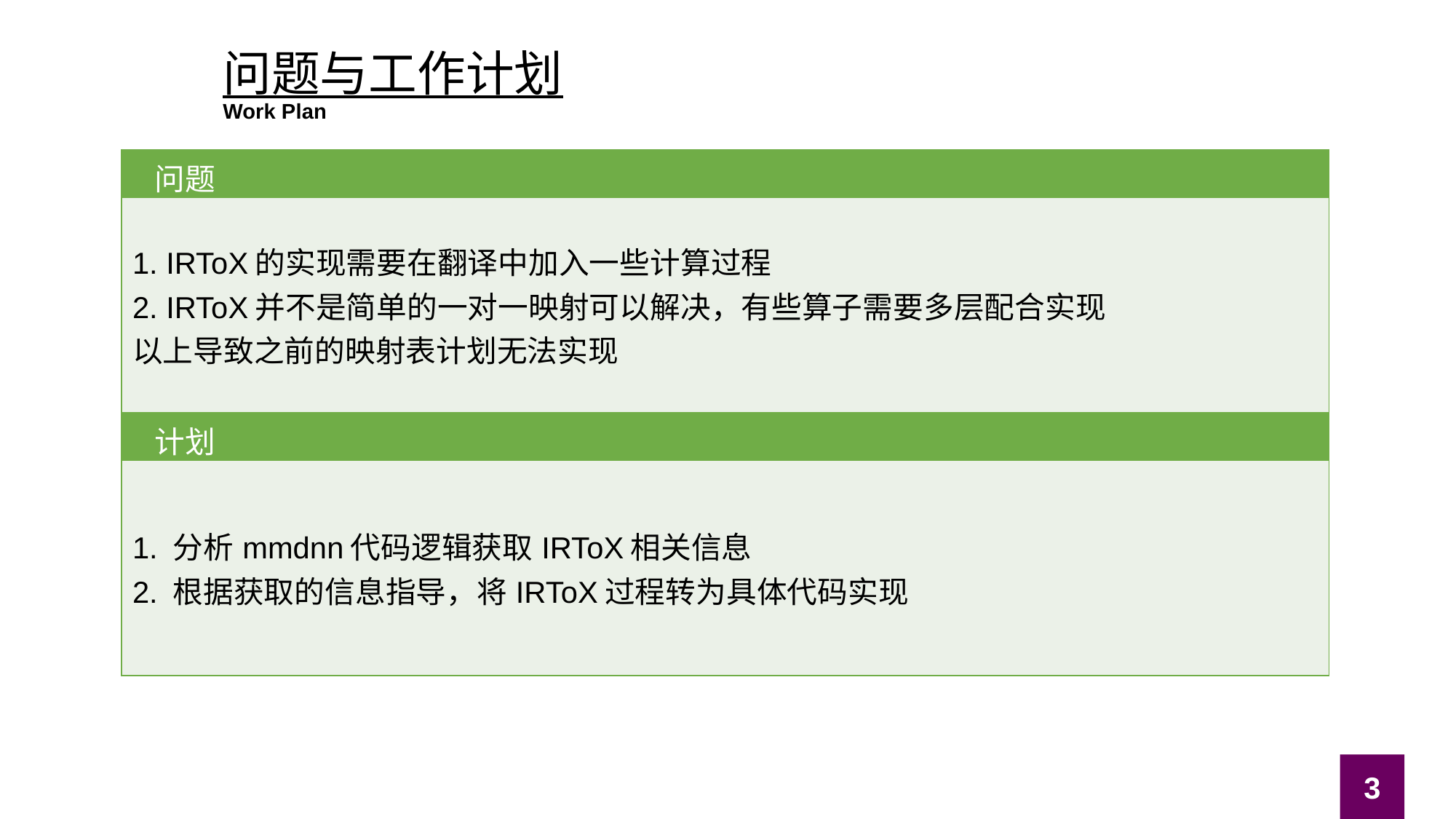

问题与工作计划
Work Plan
| 问题 |
| --- |
| 1. IRToX的实现需要在翻译中加入一些计算过程 2. IRToX并不是简单的一对一映射可以解决，有些算子需要多层配合实现 以上导致之前的映射表计划无法实现 |
| 计划 |
| --- |
| 1. 分析mmdnn代码逻辑获取IRToX相关信息 2. 根据获取的信息指导，将IRToX过程转为具体代码实现 |
3